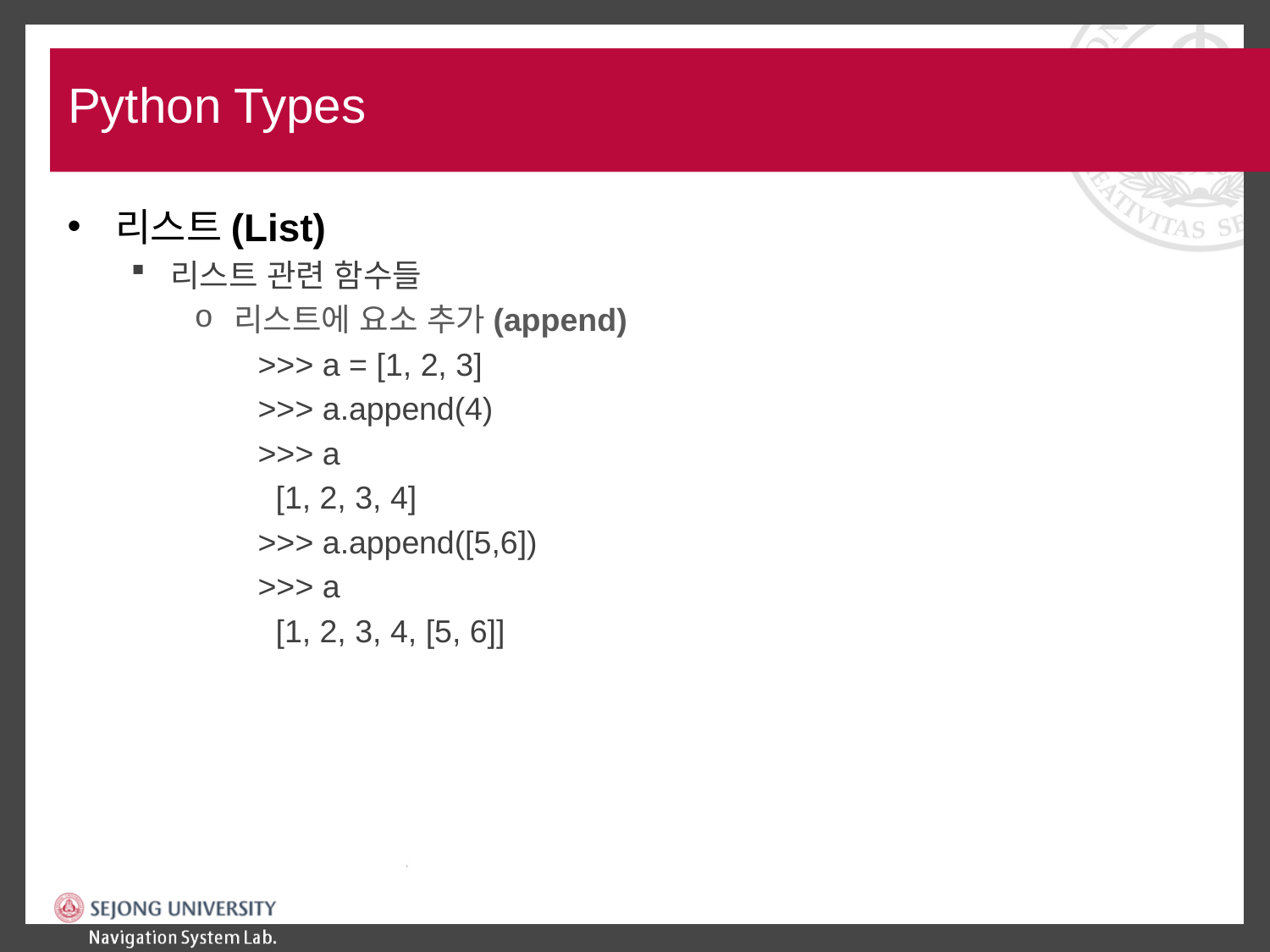

# Python Types
리스트(List)
리스트 관련 함수들
리스트에 요소 추가(append)
>>> a = [1, 2, 3]
>>> a.append(4)
>>> a
  [1, 2, 3, 4]
>>> a.append([5,6])
>>> a
  [1, 2, 3, 4, [5, 6]]